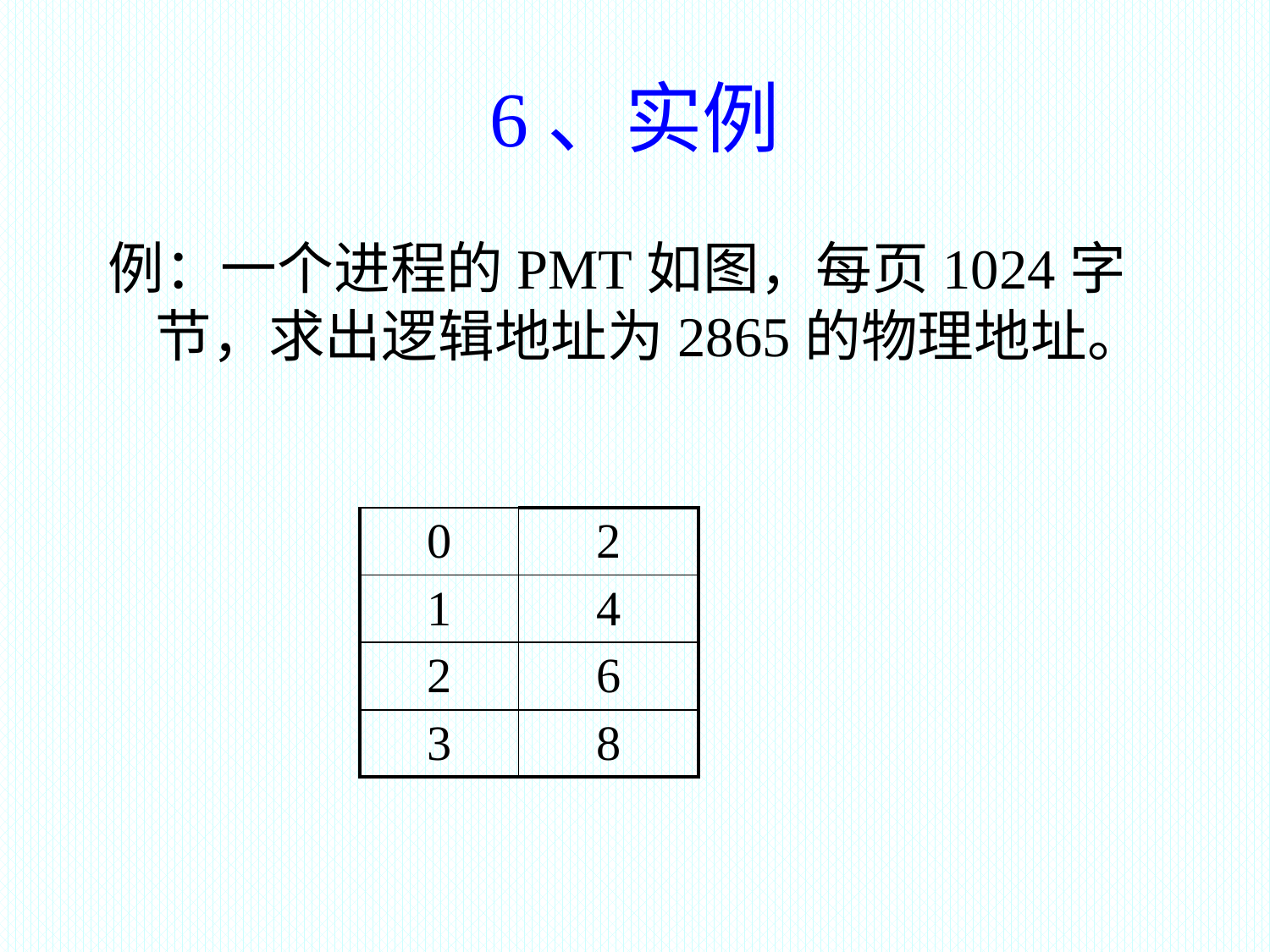

# 6、实例
例：一个进程的PMT如图，每页1024字节，求出逻辑地址为2865的物理地址。

| 0 | 2 |
| --- | --- |
| 1 | 4 |
| 2 | 6 |
| 3 | 8 |